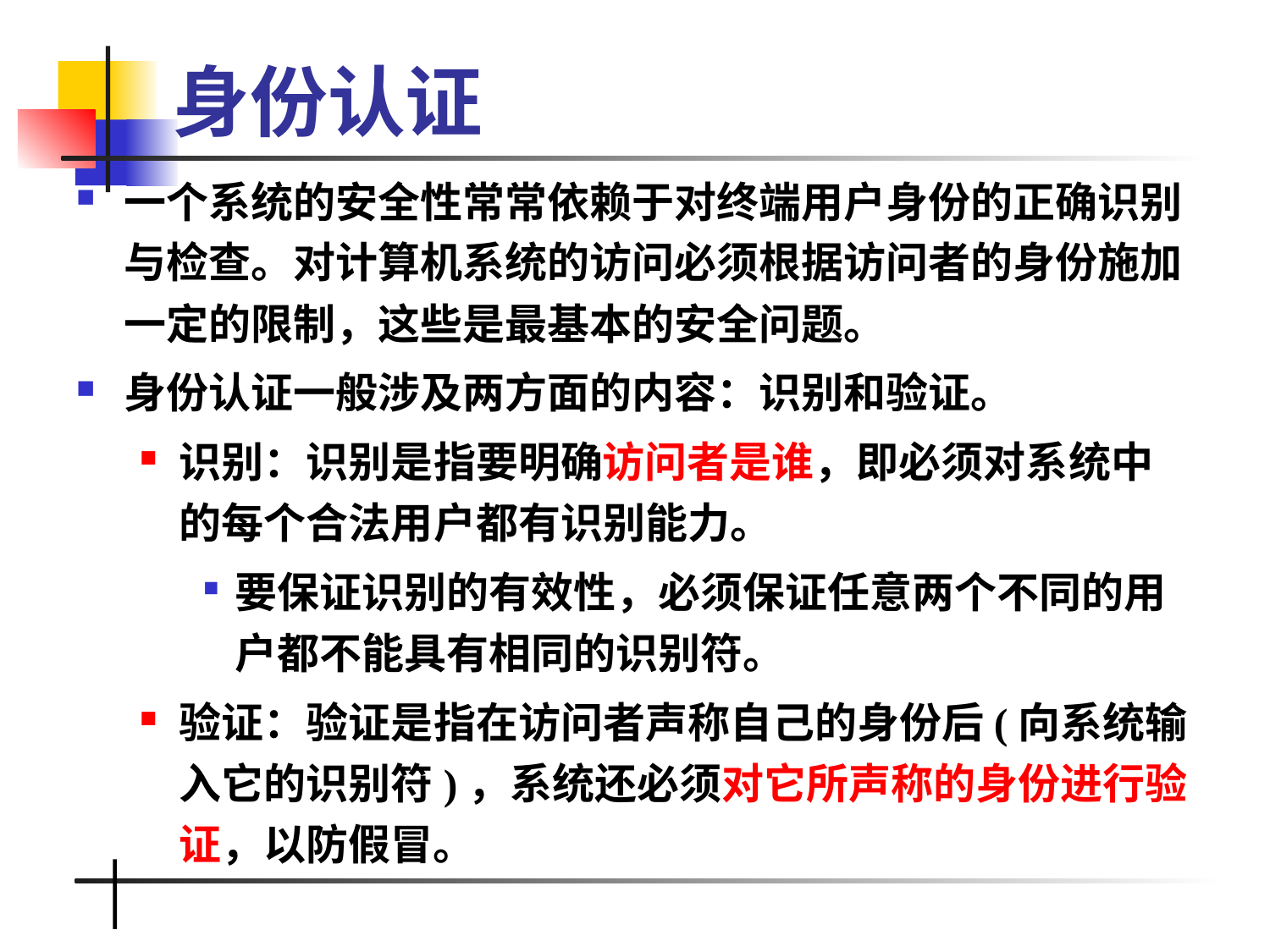

# 身份认证
一个系统的安全性常常依赖于对终端用户身份的正确识别与检查。对计算机系统的访问必须根据访问者的身份施加一定的限制，这些是最基本的安全问题。
身份认证一般涉及两方面的内容：识别和验证。
识别：识别是指要明确访问者是谁，即必须对系统中的每个合法用户都有识别能力。
要保证识别的有效性，必须保证任意两个不同的用户都不能具有相同的识别符。
验证：验证是指在访问者声称自己的身份后(向系统输入它的识别符)，系统还必须对它所声称的身份进行验证，以防假冒。